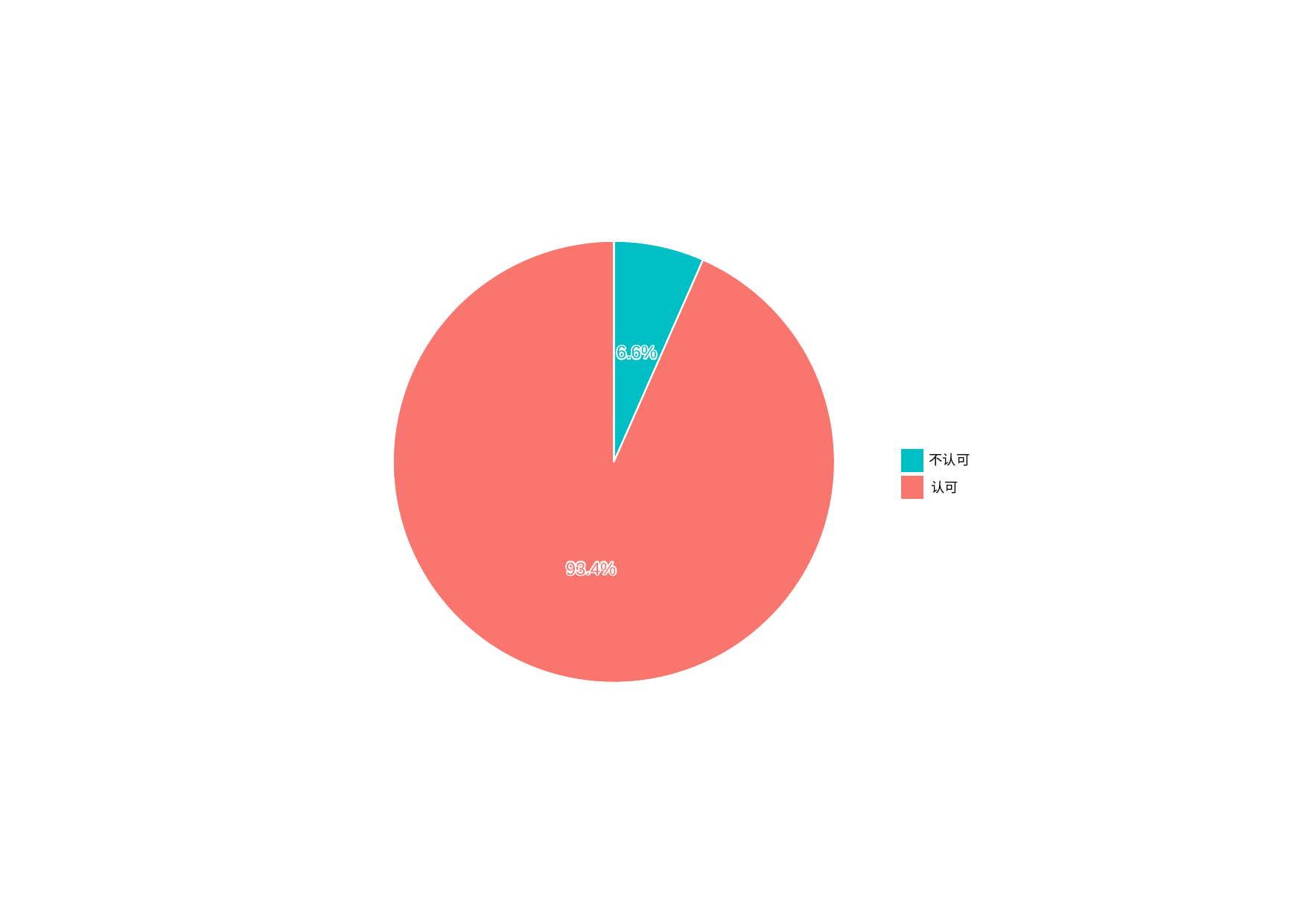

6.6%
6.6%
6.6%
6.6%
6.6%
6.6%
6.6%
6.6%
6.6%
6.6%
6.6%
6.6%
6.6%
6.6%
6.6%
6.6%
6.6%

不认可

认可
93.4%
93.4%
93.4%
93.4%
93.4%
93.4%
93.4%
93.4%
93.4%
93.4%
93.4%
93.4%
93.4%
93.4%
93.4%
93.4%
93.4%